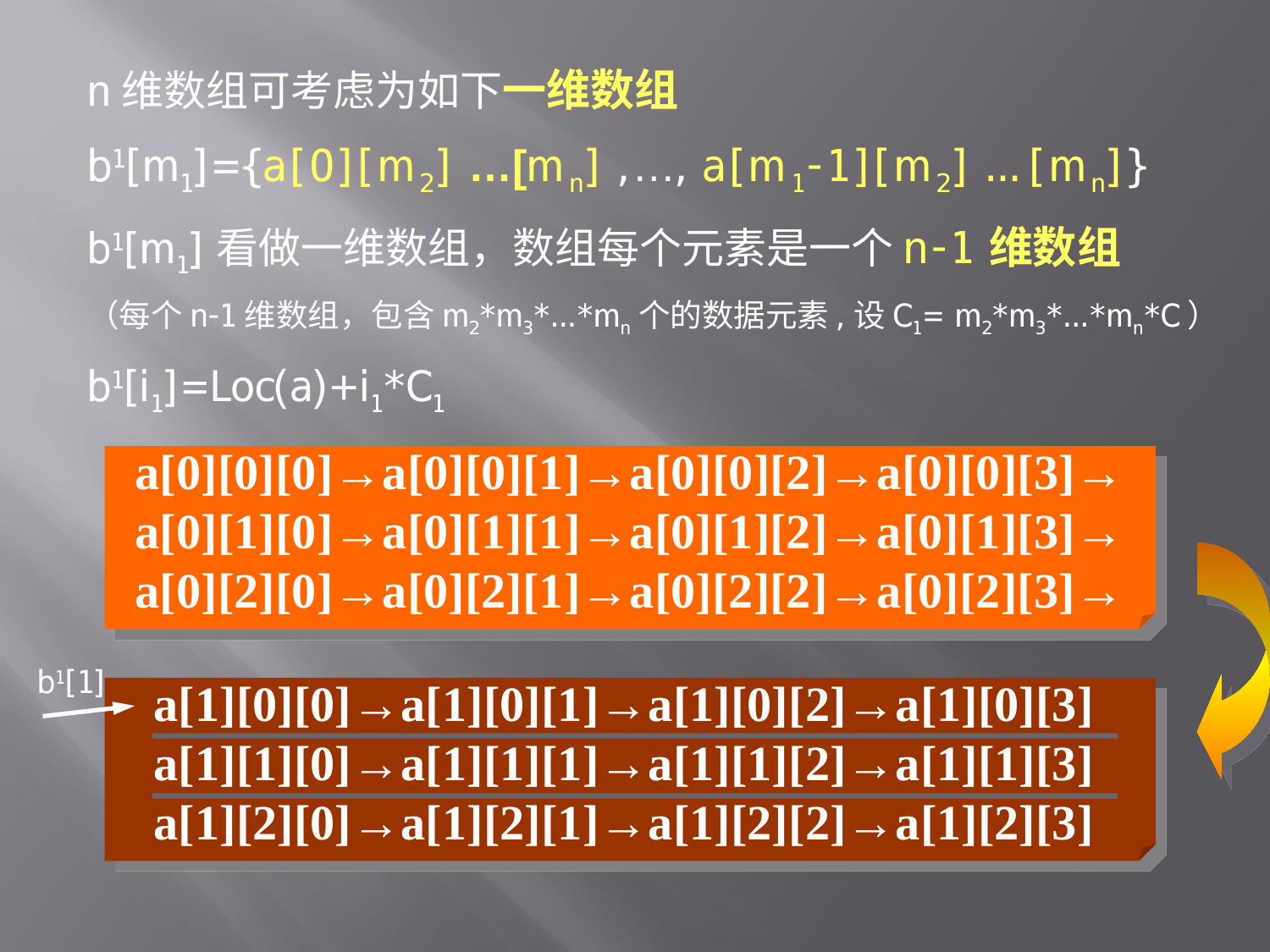

n维数组可考虑为如下一维数组
b1[m1]={a[0][m2] …[mn] ,…, a[m1-1][m2] …[mn]}
b1[m1]看做一维数组，数组每个元素是一个n-1维数组
（每个n-1维数组，包含m2*m3*…*mn个的数据元素,设C1= m2*m3*…*mn*C）
b1[i1]=Loc(a)+i1*C1
a[0][0][0]→a[0][0][1]→a[0][0][2]→a[0][0][3]→
a[0][1][0]→a[0][1][1]→a[0][1][2]→a[0][1][3]→
a[0][2][0]→a[0][2][1]→a[0][2][2]→a[0][2][3]→

a[1][0][0]→a[1][0][1]→a[1][0][2]→a[1][0][3]
a[1][1][0]→a[1][1][1]→a[1][1][2]→a[1][1][3]
a[1][2][0]→a[1][2][1]→a[1][2][2]→a[1][2][3]
b1[1]